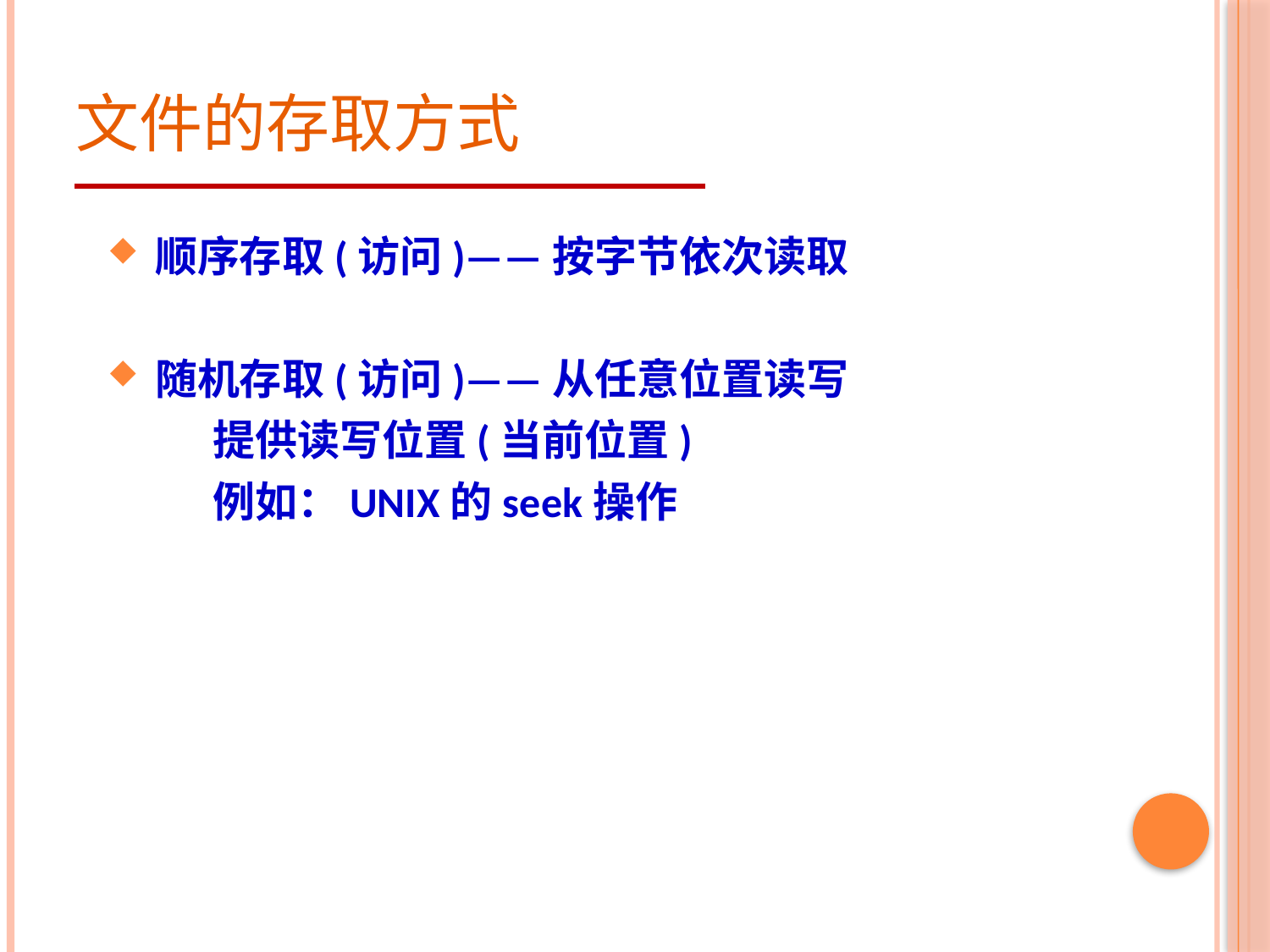

# 文件的存取方式
顺序存取(访问)——按字节依次读取

随机存取(访问)——从任意位置读写
          提供读写位置(当前位置)
          例如：UNIX的seek操作